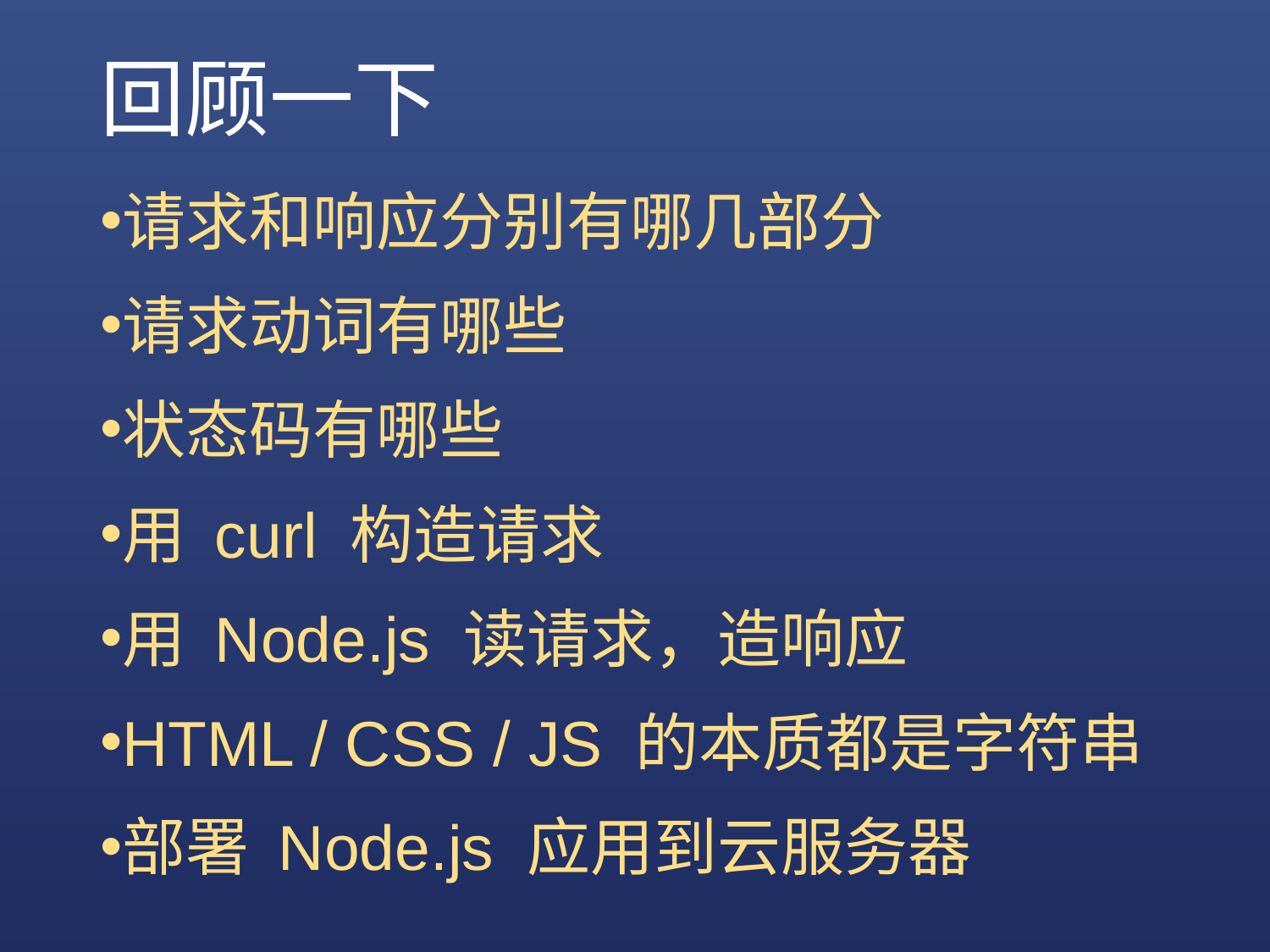

# 回顾一下
请求和响应分别有哪几部分
请求动词有哪些
状态码有哪些
用 curl 构造请求
用 Node.js 读请求，造响应
HTML / CSS / JS 的本质都是字符串
部署 Node.js 应用到云服务器